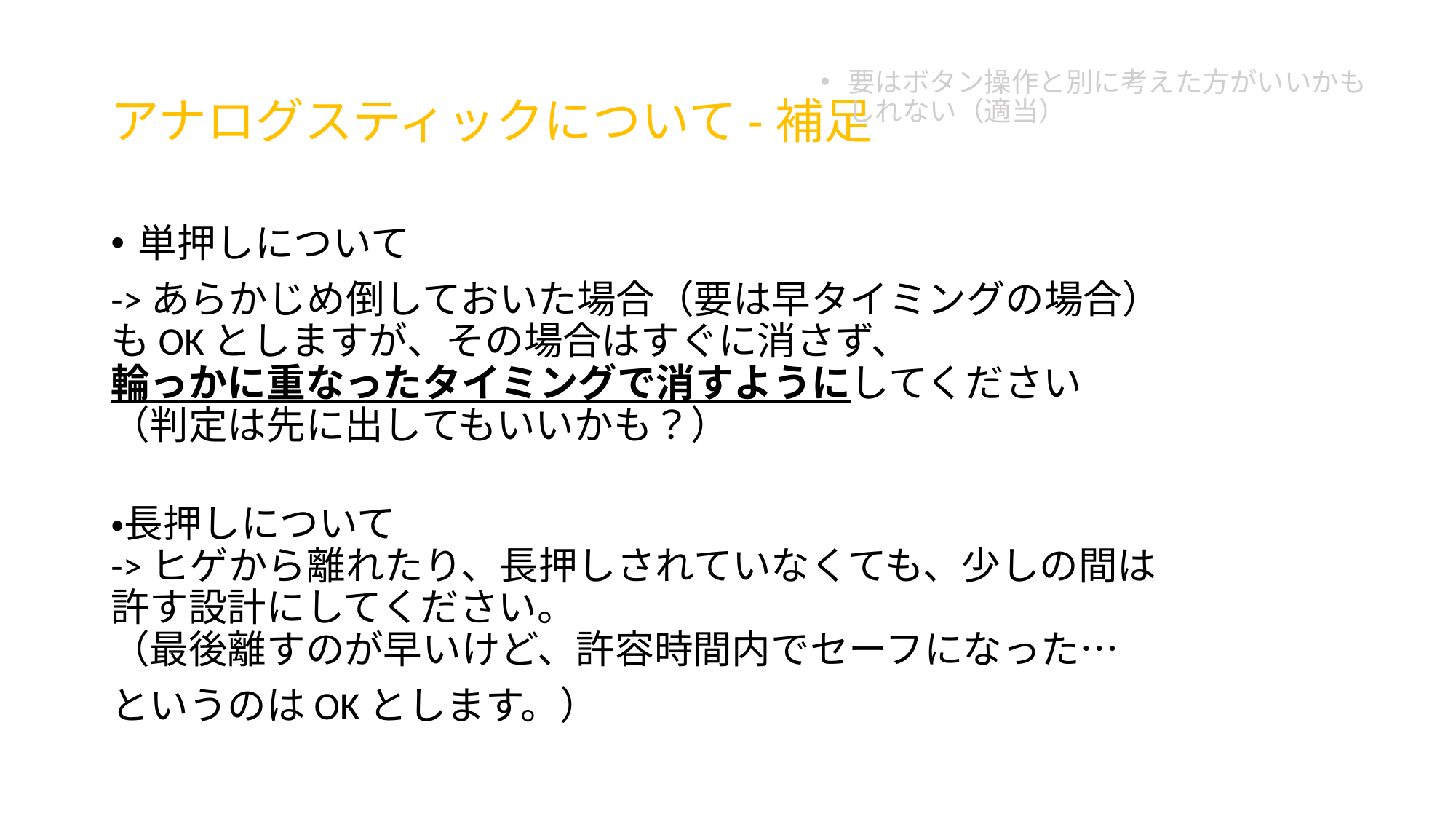

# アナログスティックについて-補足
要はボタン操作と別に考えた方がいいかもしれない（適当）
単押しについて
->あらかじめ倒しておいた場合（要は早タイミングの場合）
もOKとしますが、その場合はすぐに消さず、
輪っかに重なったタイミングで消すようにしてください
（判定は先に出してもいいかも？）
・長押しについて
->ヒゲから離れたり、長押しされていなくても、少しの間は
許す設計にしてください。
（最後離すのが早いけど、許容時間内でセーフになった…
というのはOKとします。）